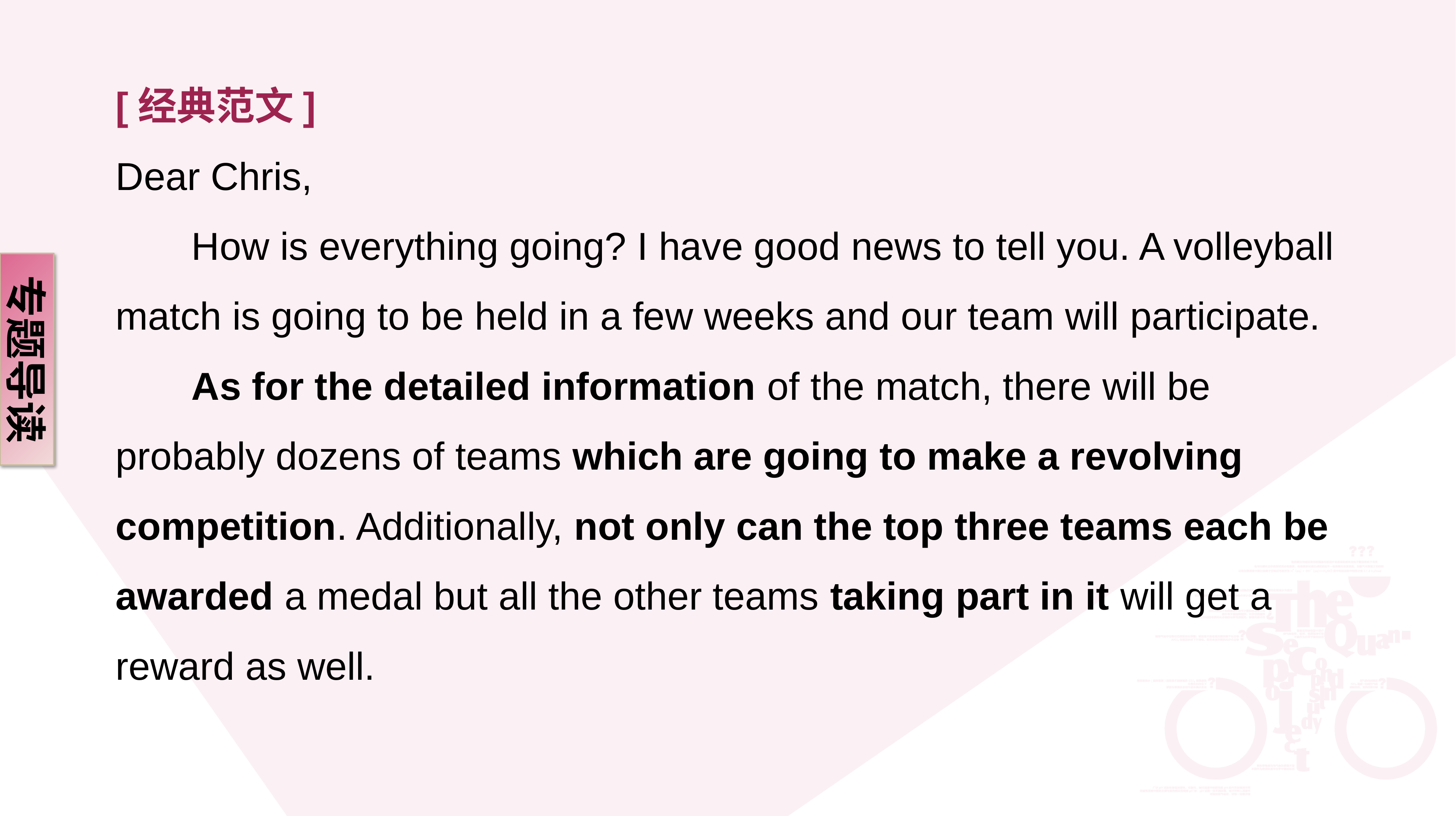

[经典范文]
Dear Chris,
       How is everything going? I have good news to tell you. A volleyball match is going to be held in a few weeks and our team will participate.
       As for the detailed information of the match, there will be probably dozens of teams which are going to make a revolving competition. Additionally, not only can the top three teams each be awarded a medal but all the other teams taking part in it will get a reward as well.
专题导读